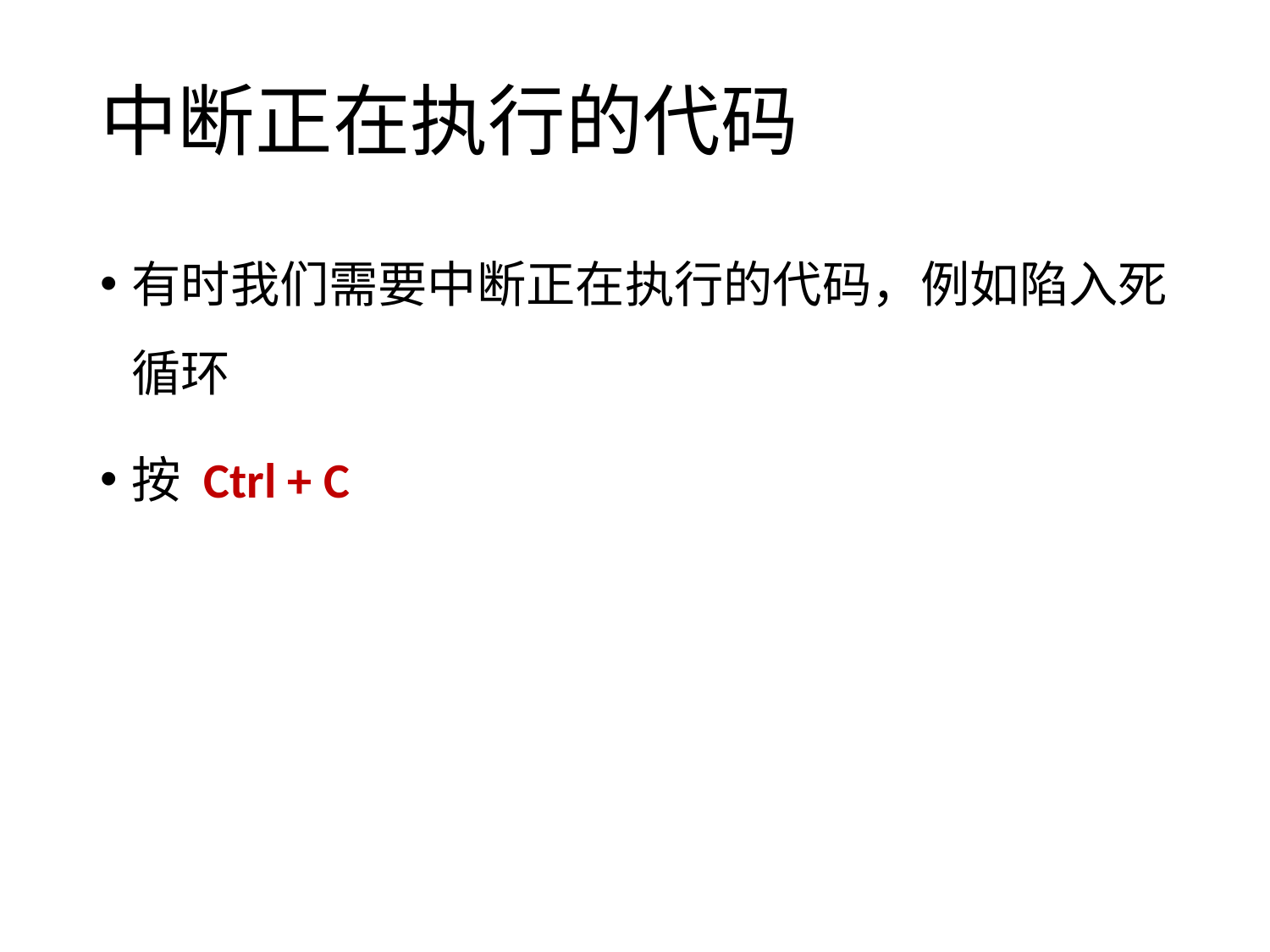

# 中断正在执行的代码
有时我们需要中断正在执行的代码，例如陷入死循环
按 Ctrl + C